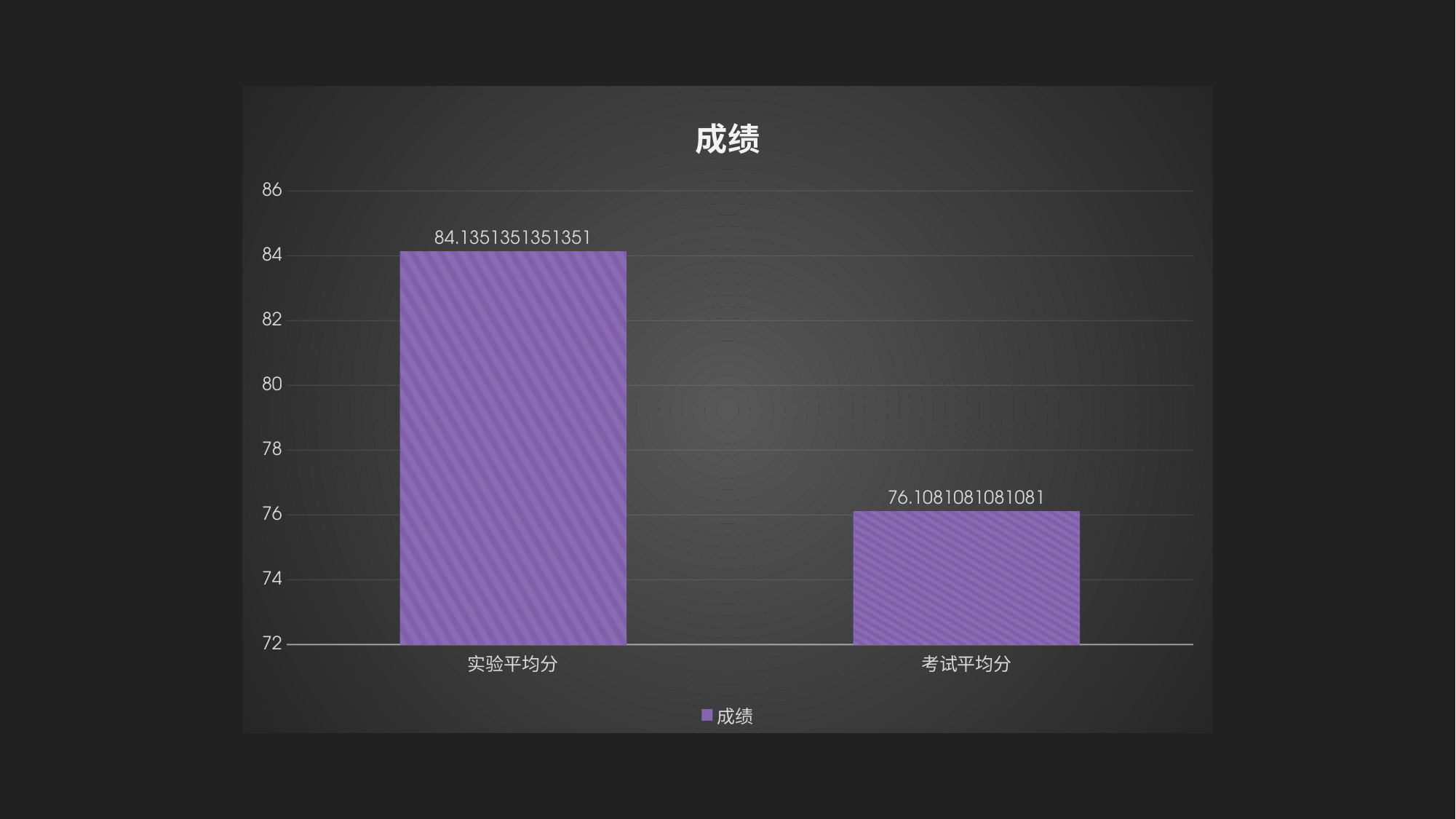

### Chart:

| Category | 成绩 |
|---|---|
| 实验平均分 | 84.13513513513513 |
| 考试平均分 | 76.10810810810811 |